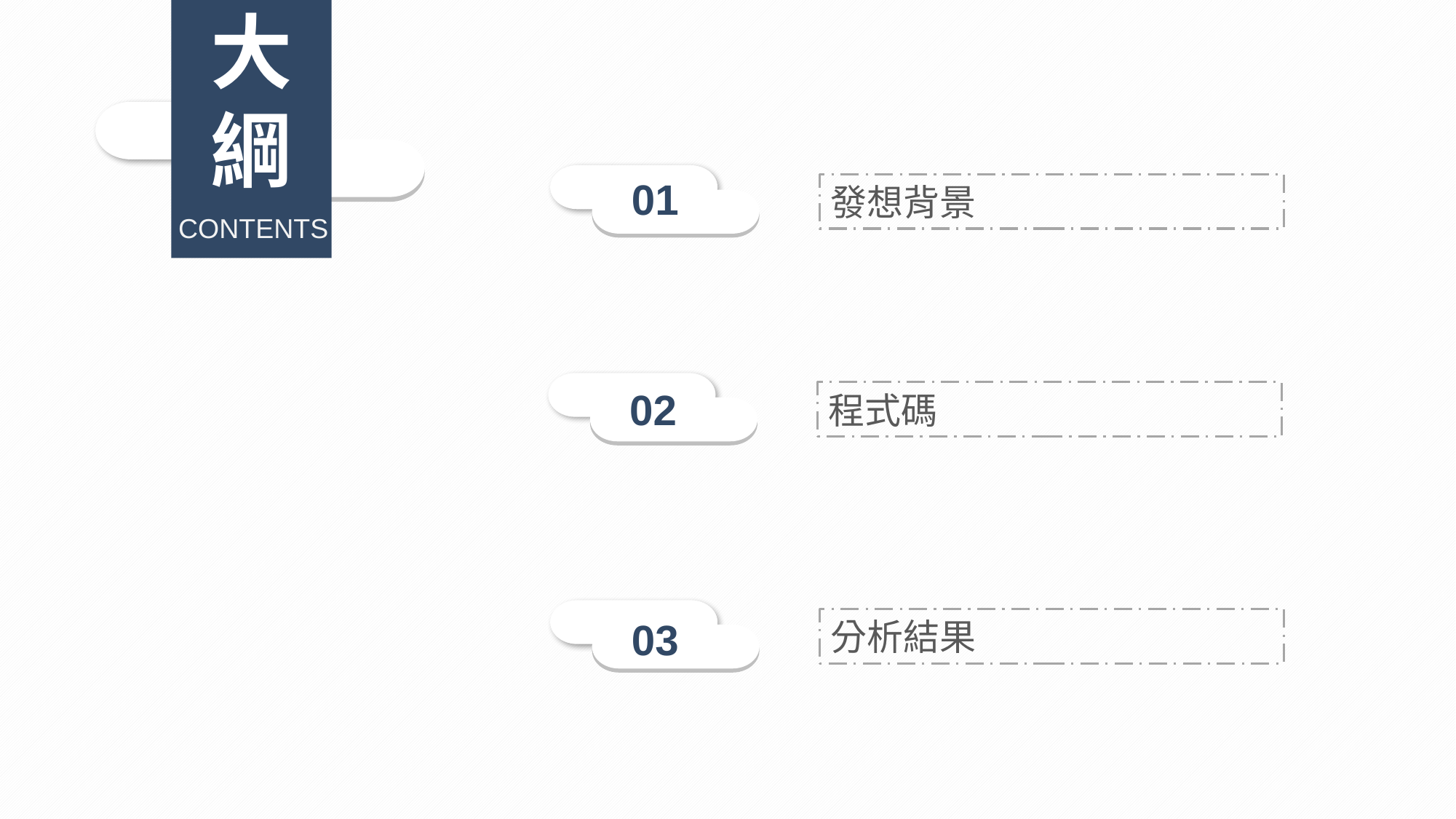

大綱

01
發想背景
CONTENTS

02
程式碼

03
分析結果